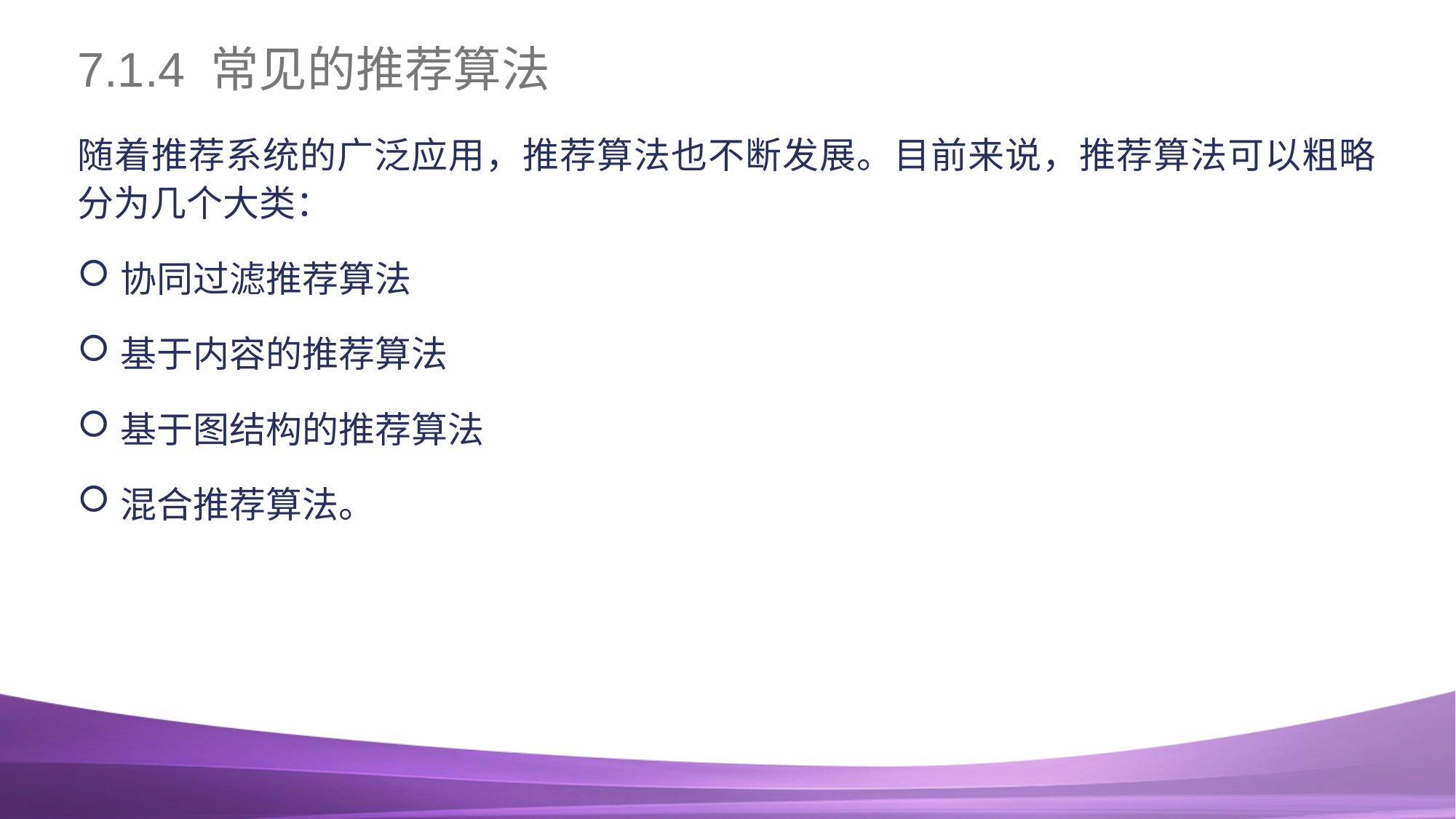

# 7.1.4 常见的推荐算法
随着推荐系统的广泛应用，推荐算法也不断发展。目前来说，推荐算法可以粗略分为几个大类：
协同过滤推荐算法
基于内容的推荐算法
基于图结构的推荐算法
混合推荐算法。